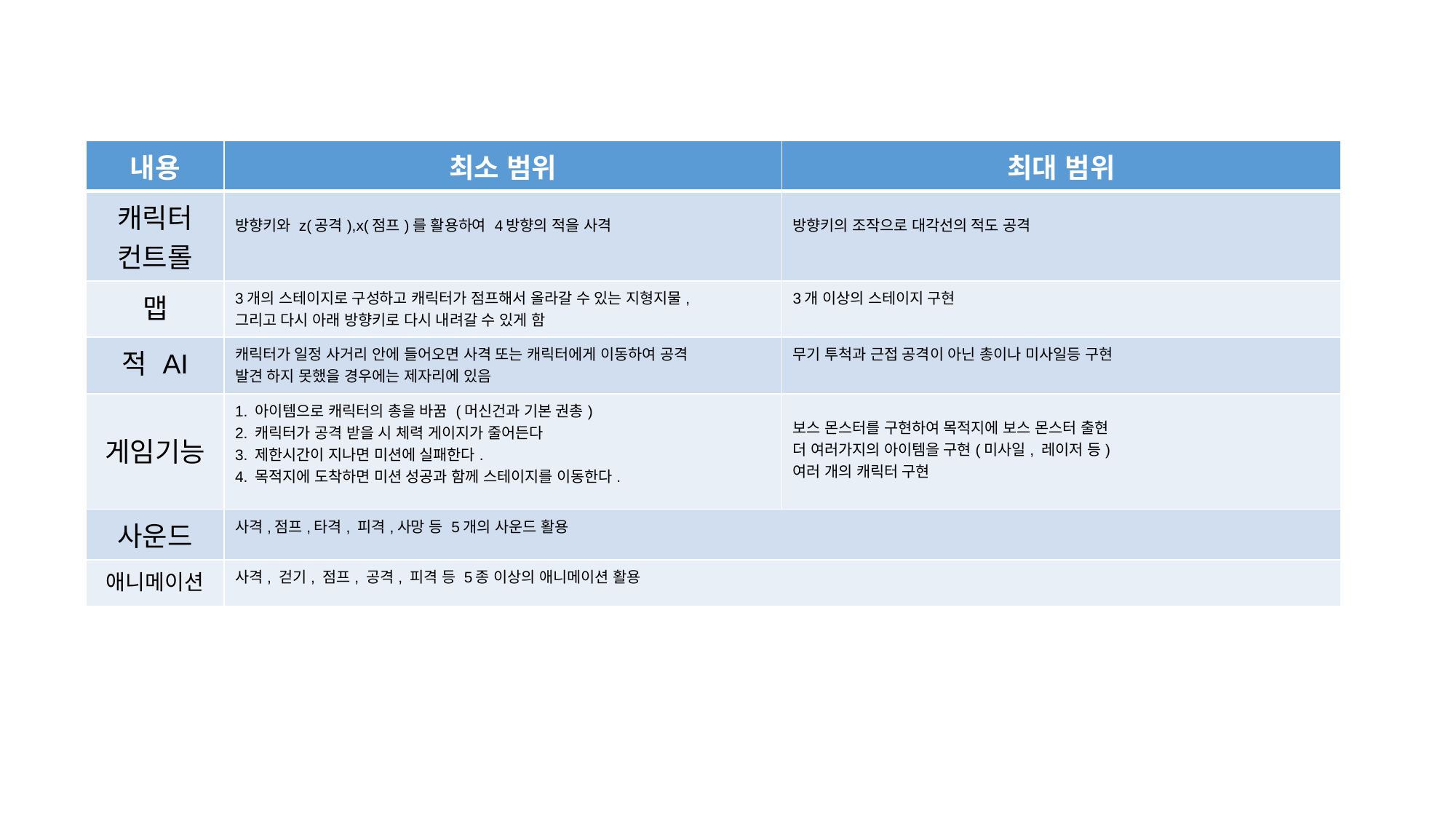

| 내용 | 최소 범위 | 최대 범위 |
| --- | --- | --- |
| 캐릭터 컨트롤 | 방향키와 z(공격),x(점프)를 활용하여 4방향의 적을 사격 | 방향키의 조작으로 대각선의 적도 공격 |
| 맵 | 3개의 스테이지로 구성하고 캐릭터가 점프해서 올라갈 수 있는 지형지물, 그리고 다시 아래 방향키로 다시 내려갈 수 있게 함 | 3개 이상의 스테이지 구현 |
| 적 AI | 캐릭터가 일정 사거리 안에 들어오면 사격 또는 캐릭터에게 이동하여 공격 발견 하지 못했을 경우에는 제자리에 있음 | 무기 투척과 근접 공격이 아닌 총이나 미사일등 구현 |
| 게임기능 | 1. 아이템으로 캐릭터의 총을 바꿈 (머신건과 기본 권총) 2. 캐릭터가 공격 받을 시 체력 게이지가 줄어든다 3. 제한시간이 지나면 미션에 실패한다. 4. 목적지에 도착하면 미션 성공과 함께 스테이지를 이동한다. | 보스 몬스터를 구현하여 목적지에 보스 몬스터 출현 더 여러가지의 아이템을 구현(미사일, 레이저 등) 여러 개의 캐릭터 구현 |
| 사운드 | 사격,점프,타격, 피격,사망 등 5개의 사운드 활용 |  |
| 애니메이션 | 사격, 걷기, 점프, 공격, 피격 등 5종 이상의 애니메이션 활용 |  |